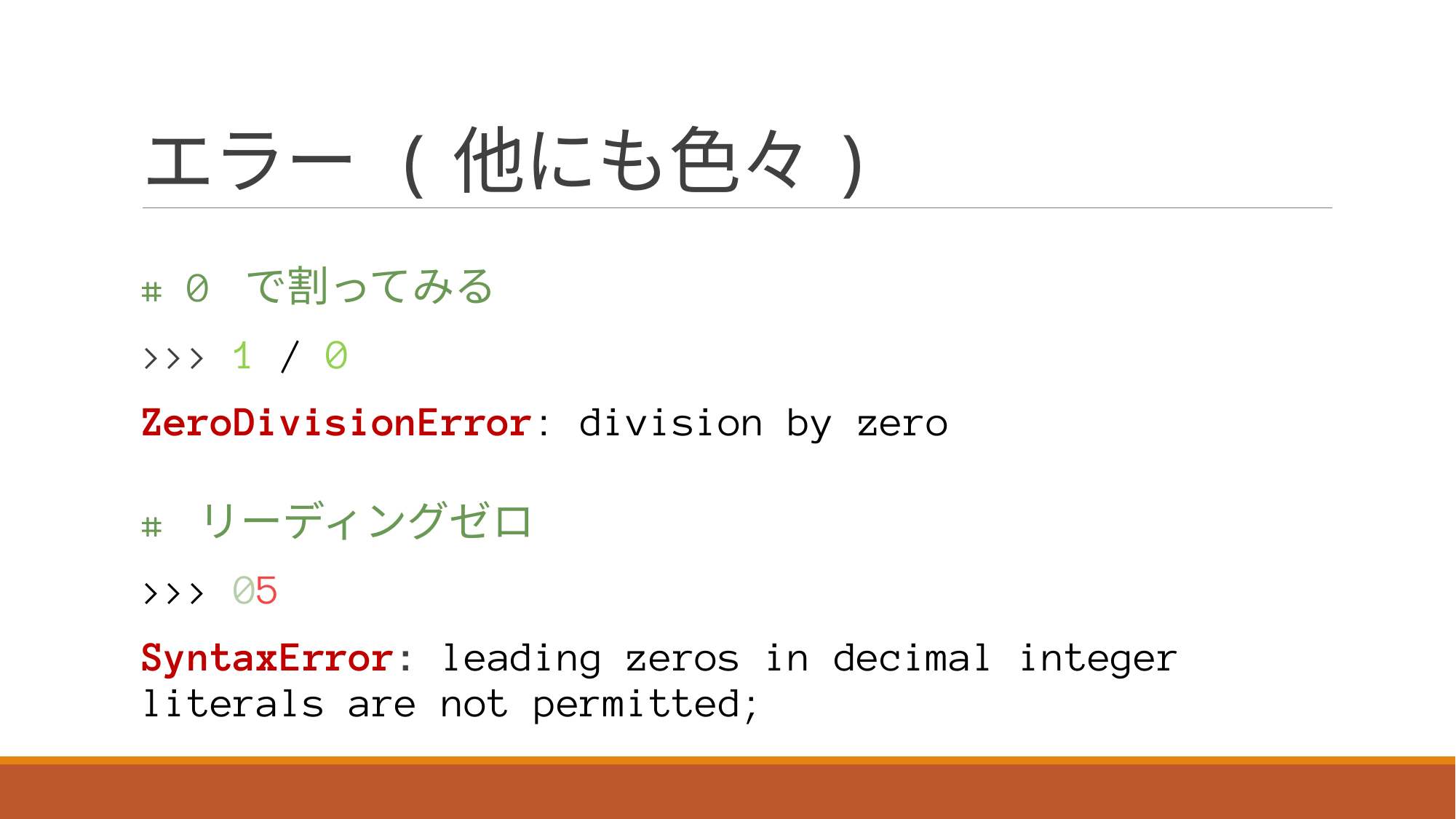

# エラー (他にも色々)

# 0 で割ってみる
>>> 1 / 0
ZeroDivisionError: division by zero

# リーディングゼロ
>>> 05
SyntaxError: leading zeros in decimal integer literals are not permitted;